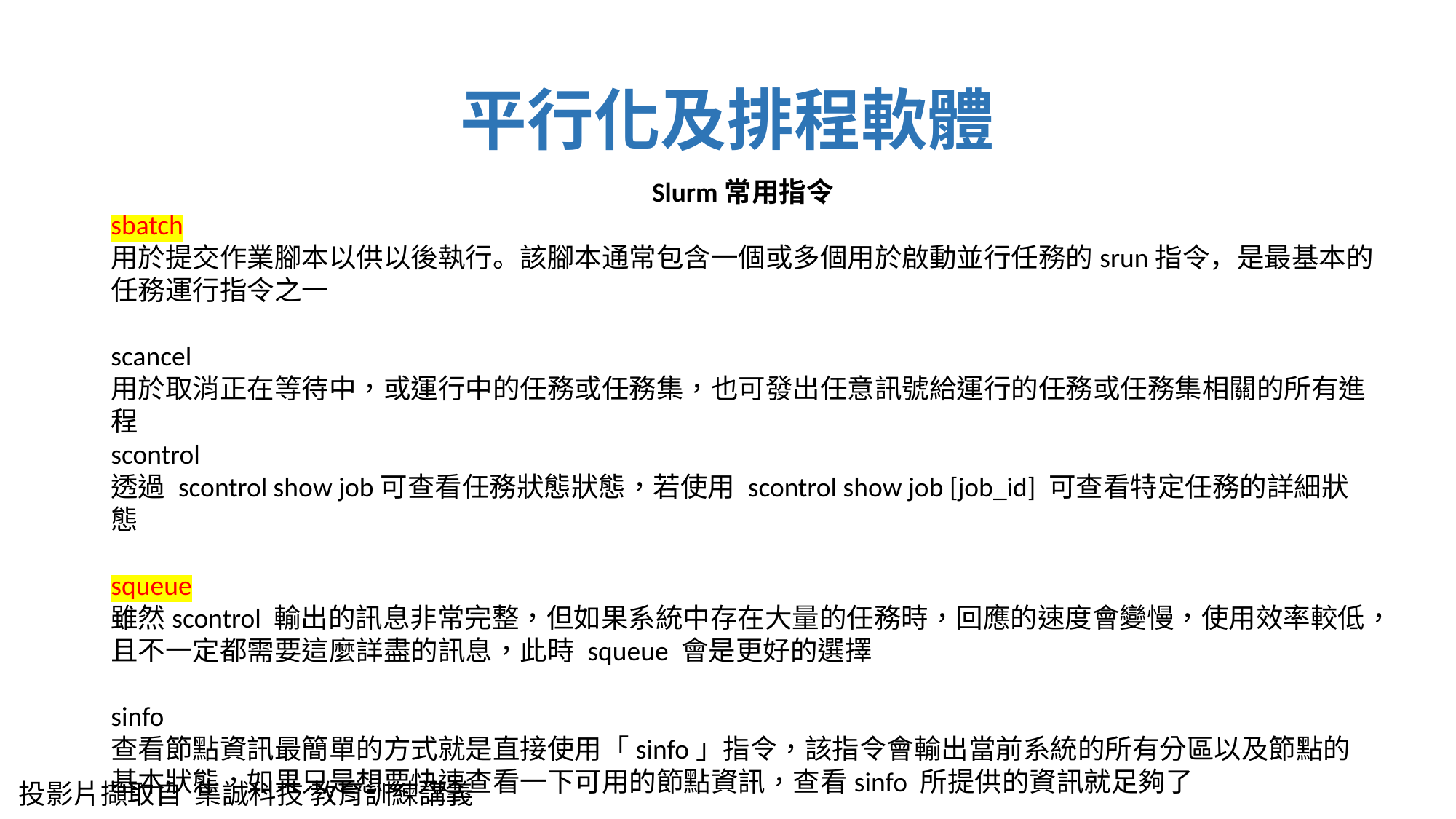

# 平行化及排程軟體
Slurm常用指令
sbatch
用於提交作業腳本以供以後執行。該腳本通常包含一個或多個用於啟動並行任務的srun指令，是最基本的任務運行指令之一

scancel
用於取消正在等待中，或運行中的任務或任務集，也可發出任意訊號給運行的任務或任務集相關的所有進程
scontrol
透過 scontrol show job可查看任務狀態狀態，若使用 scontrol show job [job_id] 可查看特定任務的詳細狀態

squeue
雖然scontrol 輸出的訊息非常完整，但如果系統中存在大量的任務時，回應的速度會變慢，使用效率較低，且不一定都需要這麼詳盡的訊息，此時 squeue 會是更好的選擇

sinfo
查看節點資訊最簡單的方式就是直接使用「sinfo」指令，該指令會輸出當前系統的所有分區以及節點的基本狀態，如果只是想要快速查看一下可用的節點資訊，查看sinfo 所提供的資訊就足夠了

投影片擷取自  集誠科技 教育訓練講義